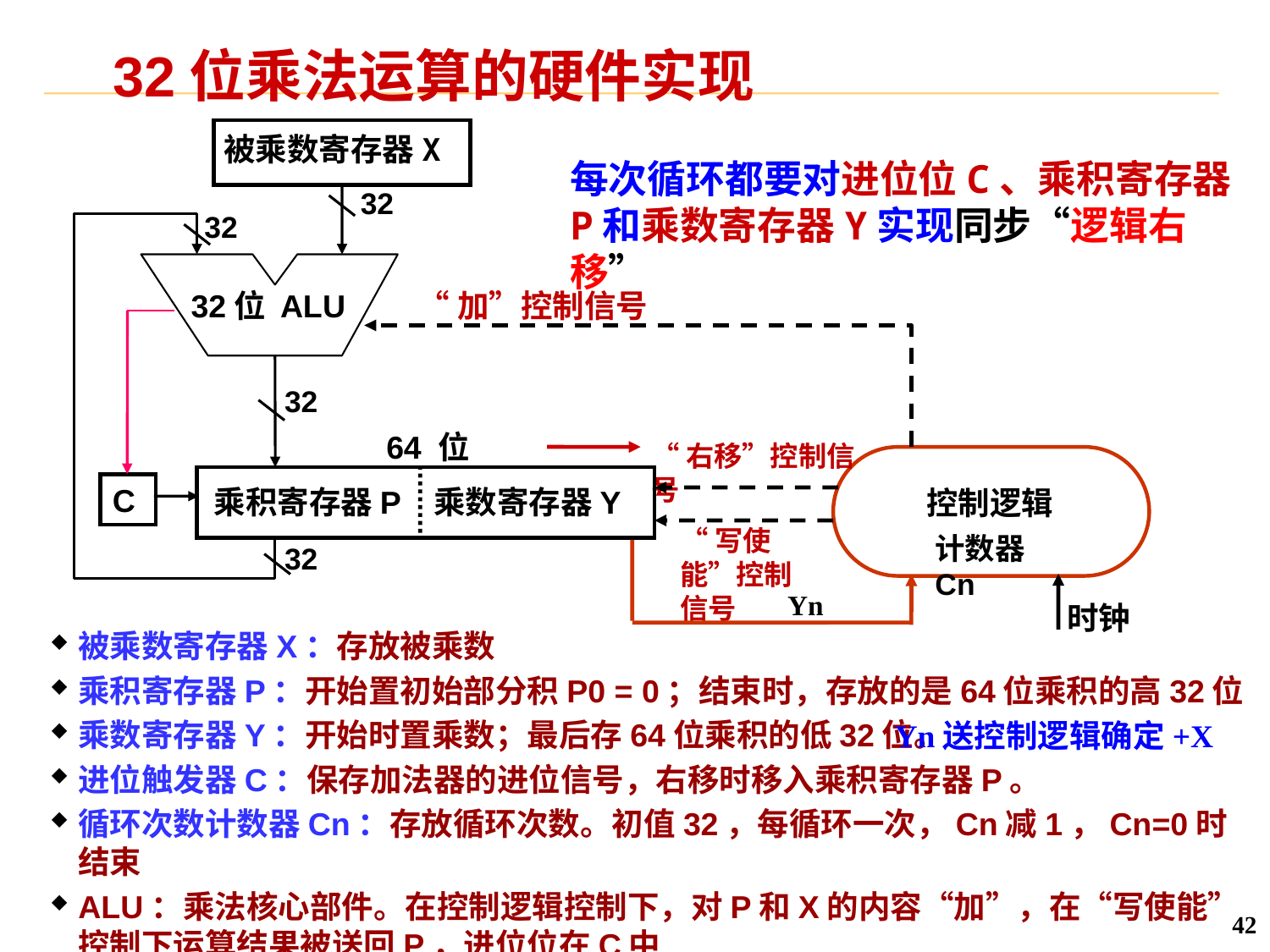

32位乘法运算的硬件实现

被乘数寄存器X

32

32

32位 ALU
“加”控制信号

32

64 位
“右移”控制信号

C
乘积寄存器P
乘数寄存器Y
控制逻辑

计数器Cn
“写使能”控制信号
32

时钟

每次循环都要对进位位C、乘积寄存器P和乘数寄存器Y实现同步“逻辑右移”

Yn
被乘数寄存器X：存放被乘数
乘积寄存器P：开始置初始部分积P0 = 0；结束时，存放的是64位乘积的高32位
乘数寄存器Y：开始时置乘数；最后存64位乘积的低32位。
进位触发器C：保存加法器的进位信号，右移时移入乘积寄存器P。
循环次数计数器Cn：存放循环次数。初值32，每循环一次，Cn减1，Cn=0时结束
ALU：乘法核心部件。在控制逻辑控制下，对P和X的内容“加”，在“写使能”控制下运算结果被送回P，进位位在C中
Yn送控制逻辑确定+X
42